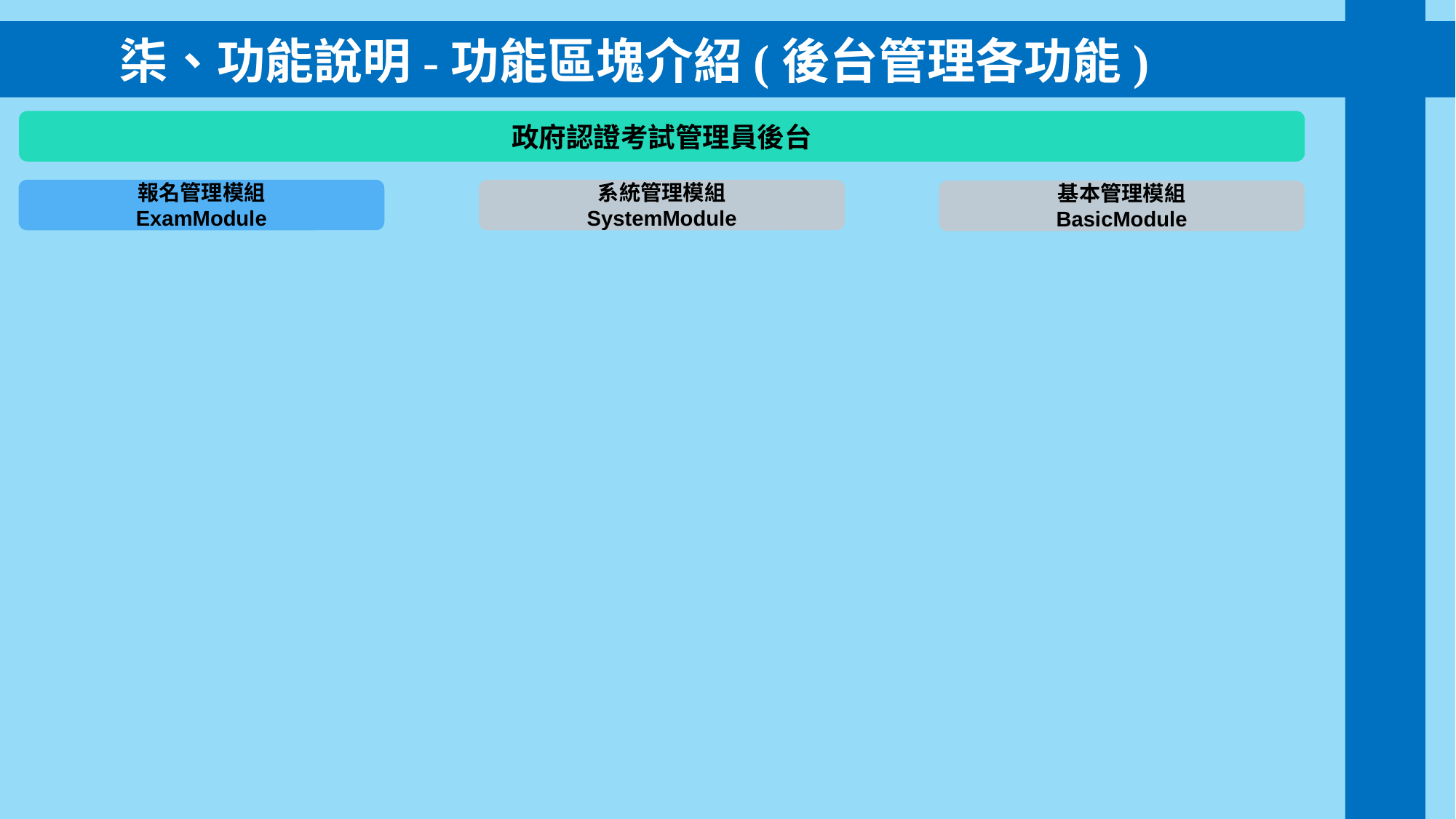

柒、功能說明-功能區塊介紹(後台管理各功能)
政府認證考試管理員後台
報名管理模組
ExamModule
系統管理模組
SystemModule
基本管理模組
BasicModule